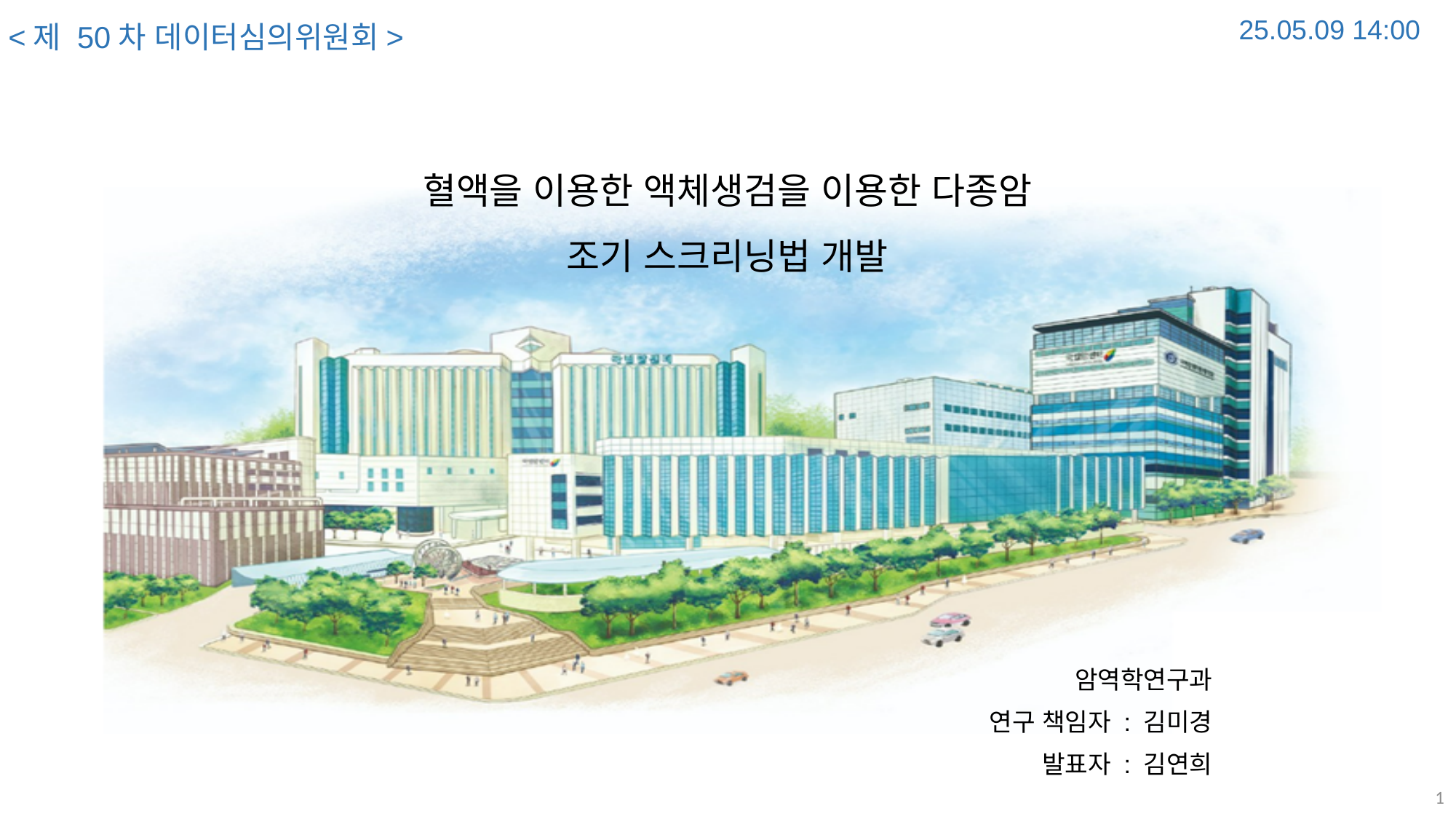

<제 50차 데이터심의위원회>
25.05.09 14:00
혈액을 이용한 액체생검을 이용한 다종암
조기 스크리닝법 개발

암역학연구과
연구 책임자 : 김미경
발표자 : 김연희
1